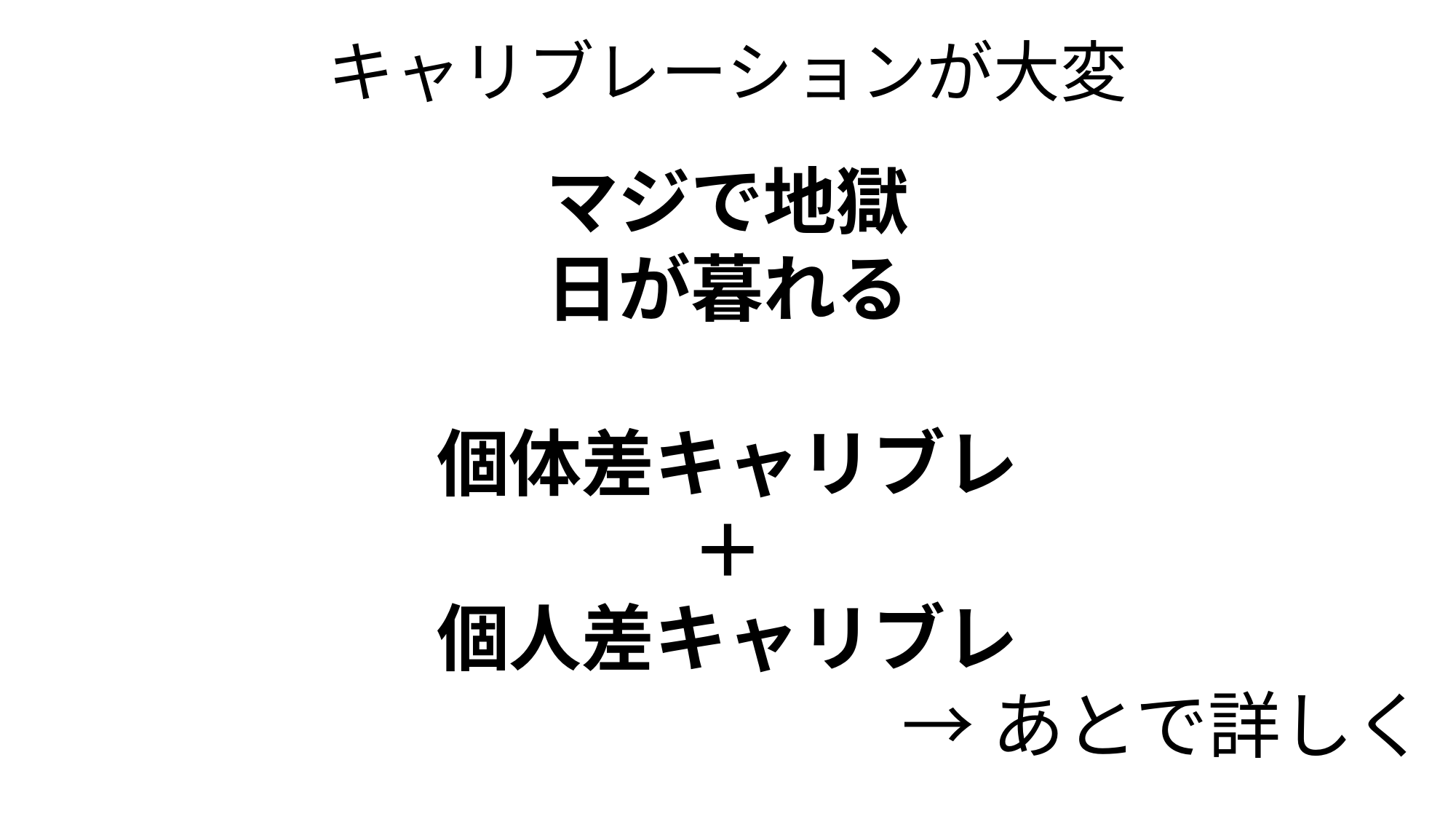

# キャリブレーションが大変
マジで地獄
日が暮れる

個体差キャリブレ
＋
個人差キャリブレ
								→あとで詳しく